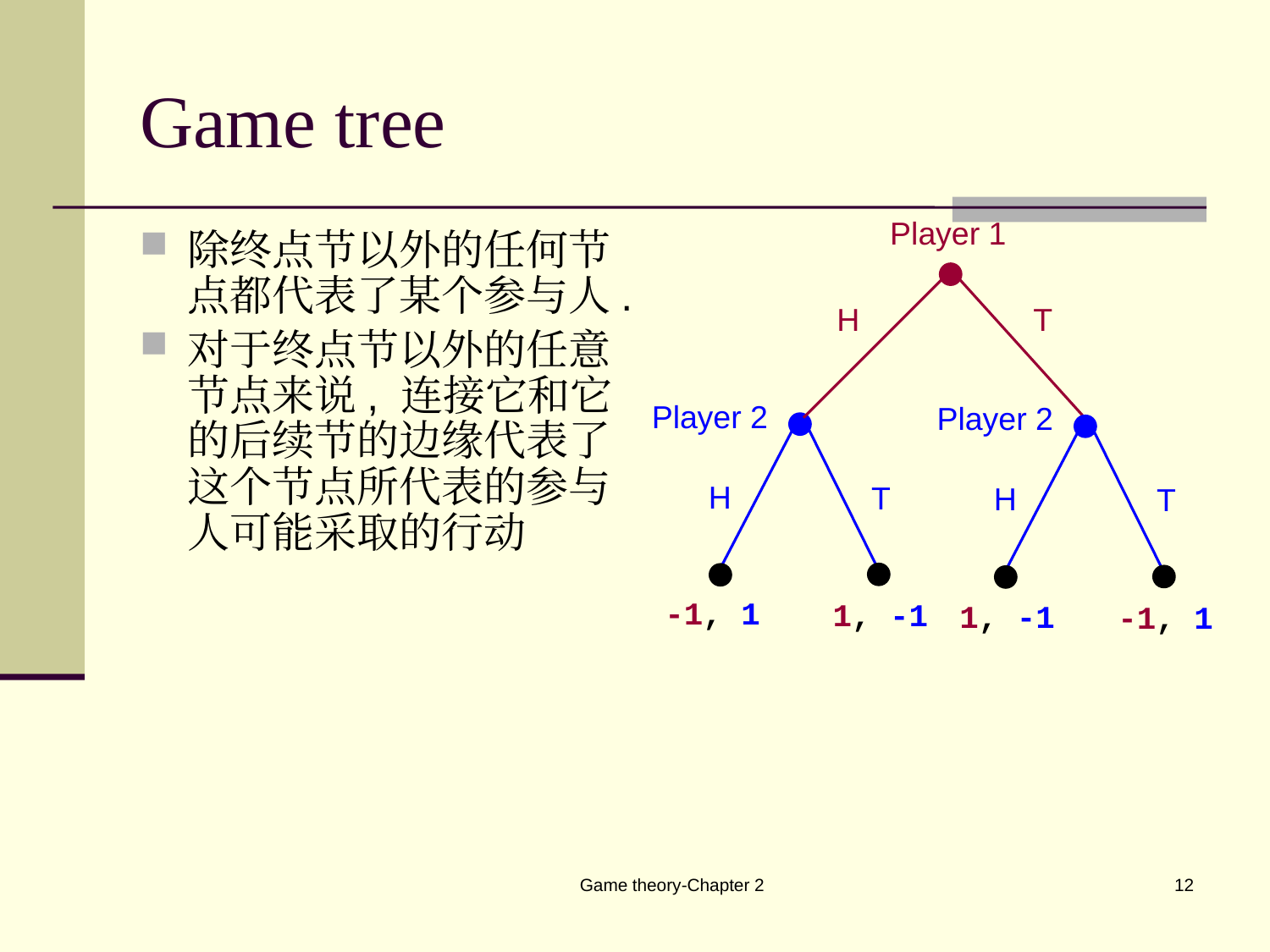

# Game tree
Player 1
除终点节以外的任何节点都代表了某个参与人.
对于终点节以外的任意节点来说, 连接它和它的后续节的边缘代表了这个节点所代表的参与人可能采取的行动

H
T

Player 2
Player 2

H
T
H
T

-1, 1
1, -1
1, -1
-1, 1
Game theory-Chapter 2
12